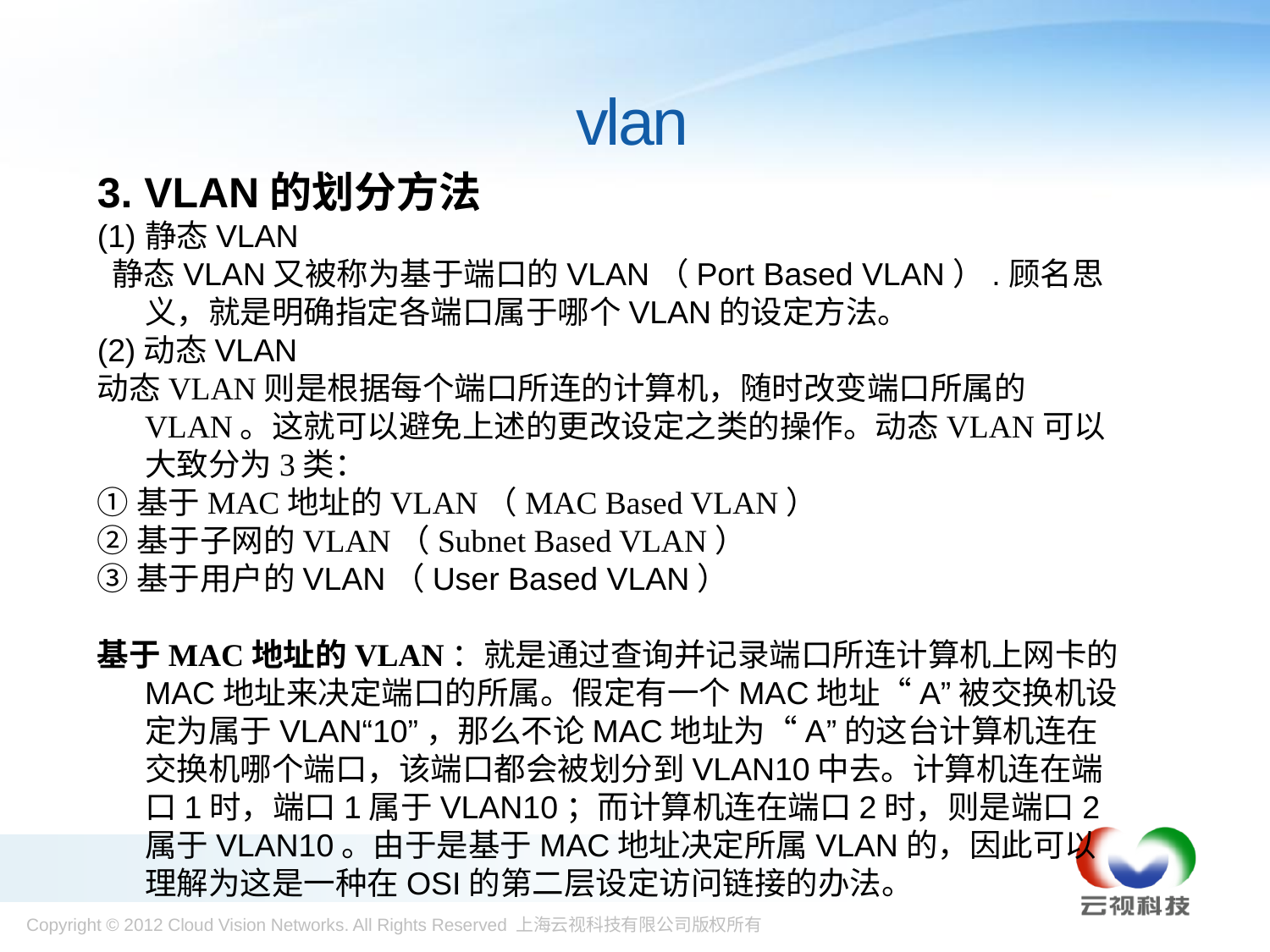

# vlan
3. VLAN的划分方法
静态VLAN
 静态VLAN又被称为基于端口的VLAN（Port Based VLAN）.顾名思义，就是明确指定各端口属于哪个VLAN的设定方法。
(2)动态VLAN
动态VLAN则是根据每个端口所连的计算机，随时改变端口所属的VLAN。这就可以避免上述的更改设定之类的操作。动态VLAN可以大致分为3类：
①基于MAC地址的VLAN（MAC Based VLAN）
②基于子网的VLAN（Subnet Based VLAN）
③基于用户的VLAN（User Based VLAN）

基于MAC地址的VLAN：就是通过查询并记录端口所连计算机上网卡的MAC地址来决定端口的所属。假定有一个MAC地址“A”被交换机设定为属于VLAN“10”，那么不论MAC地址为“A”的这台计算机连在交换机哪个端口，该端口都会被划分到VLAN10中去。计算机连在端口1时，端口1属于VLAN10；而计算机连在端口2时，则是端口2属于VLAN10。由于是基于MAC地址决定所属VLAN的，因此可以理解为这是一种在OSI的第二层设定访问链接的办法。